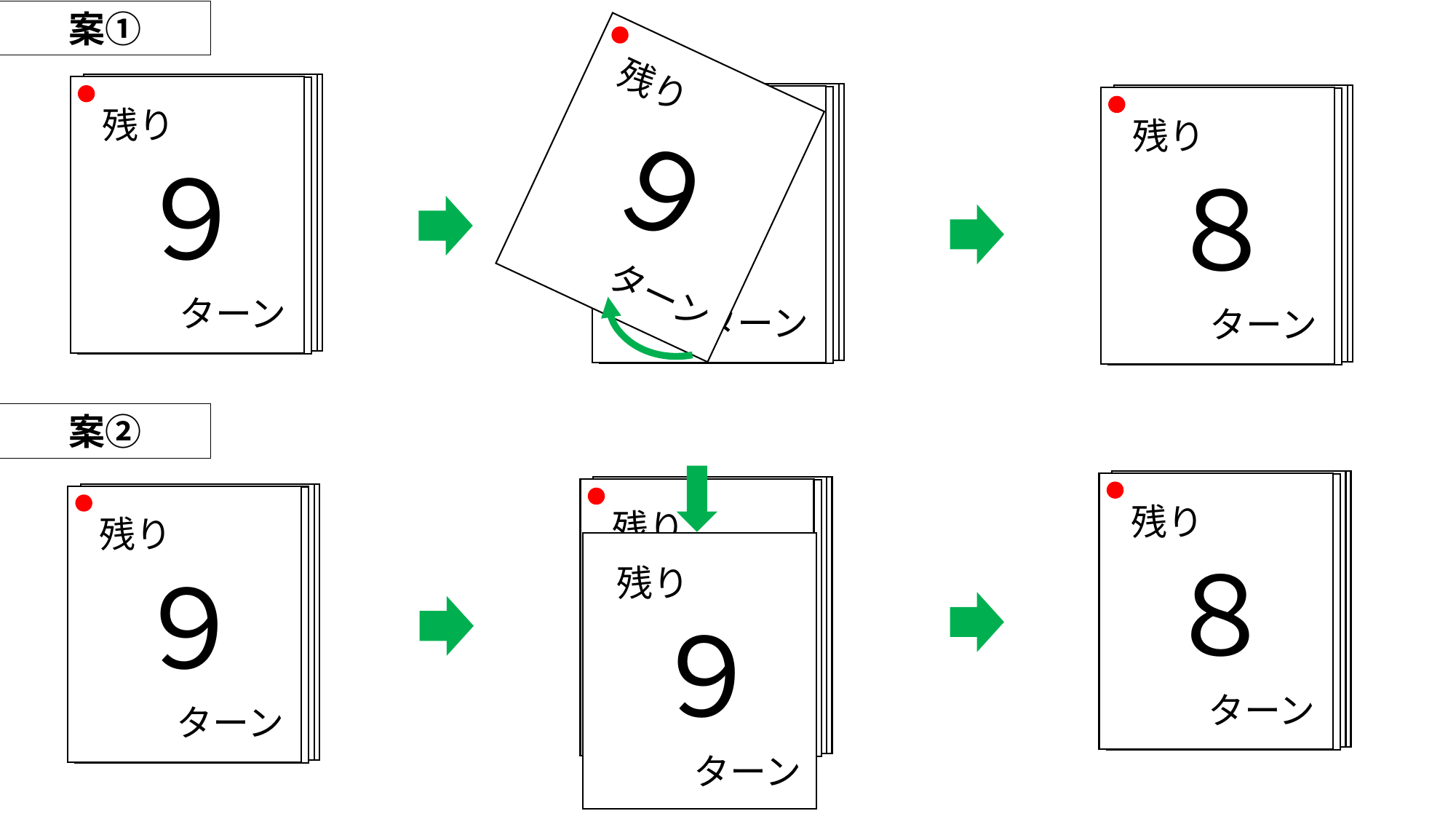

案①

残り
９
ターン

残り
９
ターン

残り
８
ターン

残り
８
ターン

案②

残り
８
ターン

残り
８
ターン

残り
９
ターン

残り

９
ターン